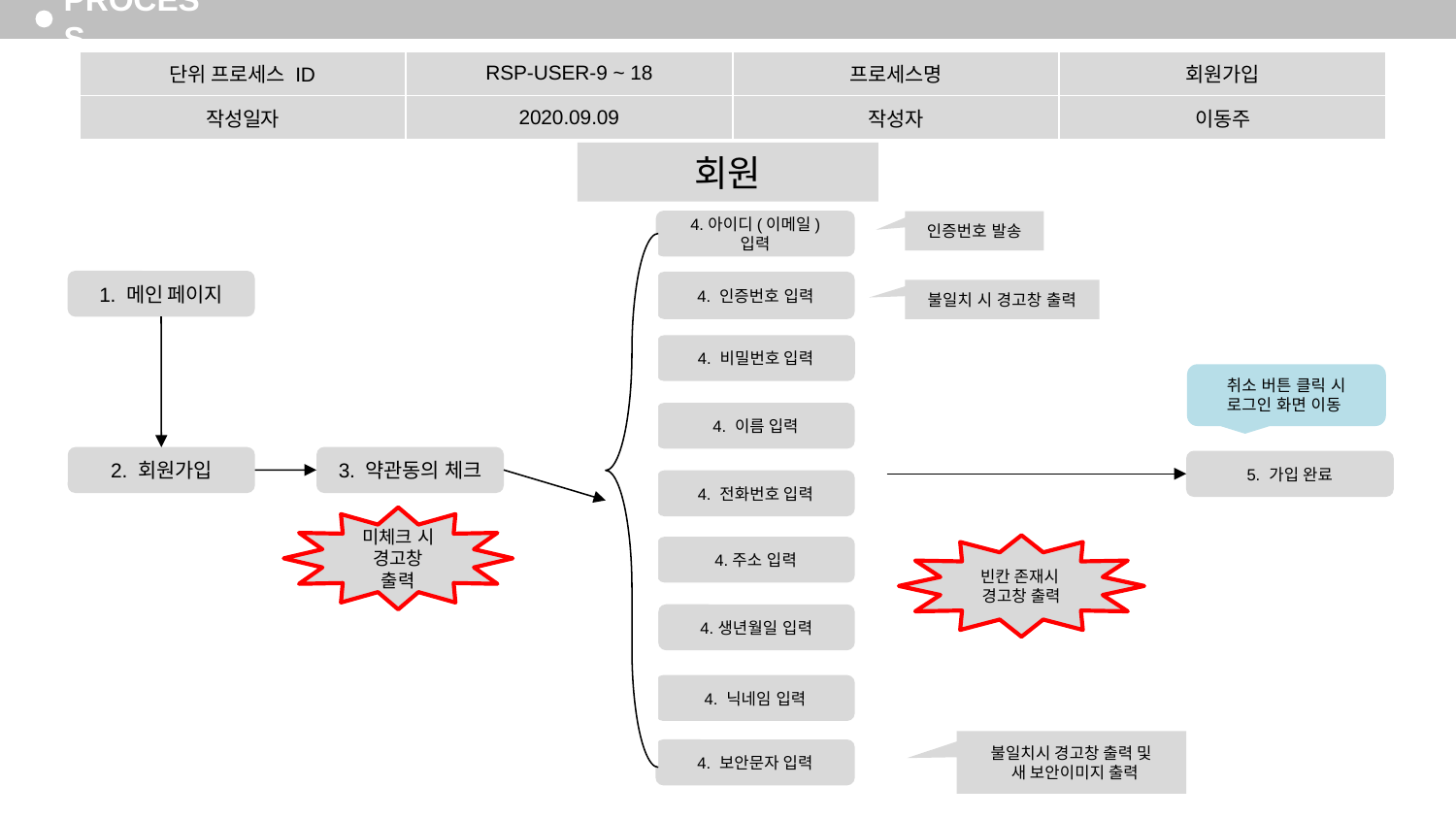

# PROCESS
| 단위 프로세스 ID | RSP-USER-9 ~ 18 | 프로세스명 | 회원가입 |
| --- | --- | --- | --- |
| 작성일자 | 2020.09.09 | 작성자 | 이동주 |
회원
4.아이디(이메일) 입력
인증번호 발송

1. 메인 페이지
4. 인증번호 입력
불일치 시 경고창 출력
4. 비밀번호 입력
취소 버튼 클릭 시
로그인 화면 이동
4. 이름 입력
3. 약관동의 체크
2. 회원가입
5. 가입 완료
4. 전화번호 입력
미체크 시 경고창 출력
빈칸 존재시  경고창 출력
4.주소 입력
4.생년월일 입력
4. 닉네임 입력
불일치시 경고창 출력 및
 새 보안이미지 출력
4. 보안문자 입력